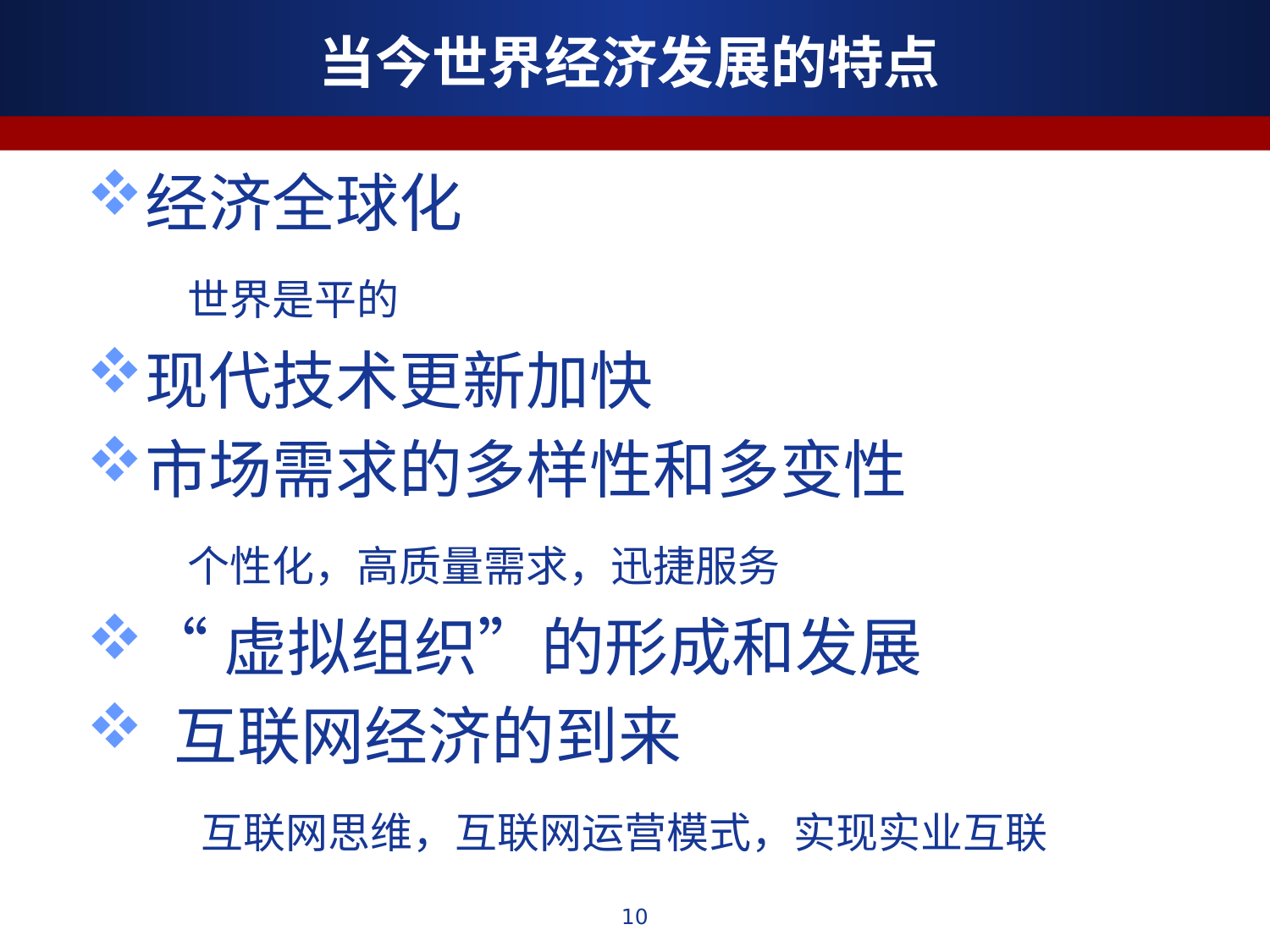

当今世界经济发展的特点
经济全球化
      世界是平的
现代技术更新加快
市场需求的多样性和多变性
      个性化，高质量需求，迅捷服务
“虚拟组织”的形成和发展
 互联网经济的到来
       互联网思维，互联网运营模式，实现实业互联
10